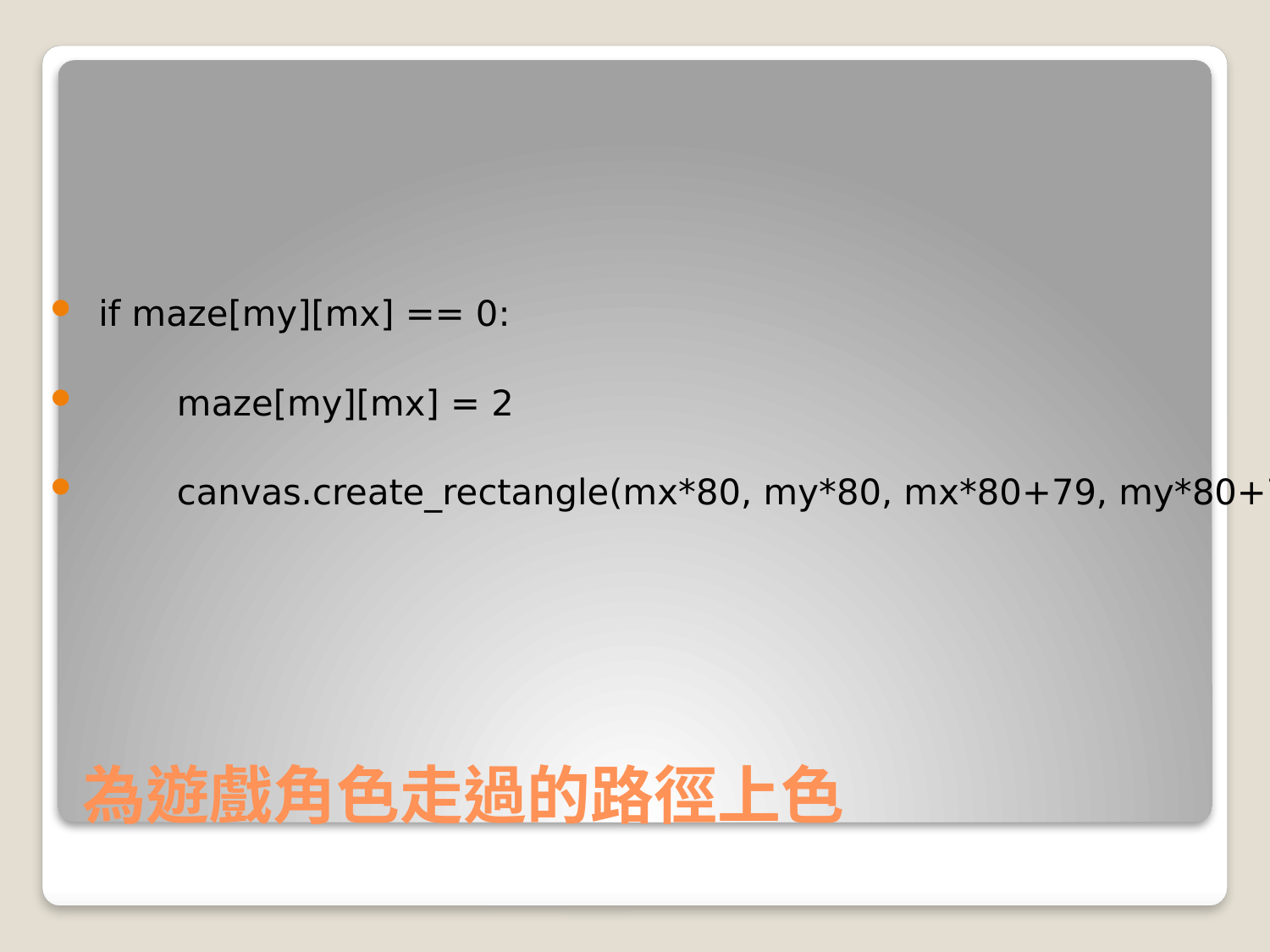

if maze[my][mx] == 0:
        maze[my][mx] = 2
        canvas.create_rectangle(mx*80, my*80, mx*80+79, my*80+79, fill="pink", width=0)
# 為遊戲角色走過的路徑上色